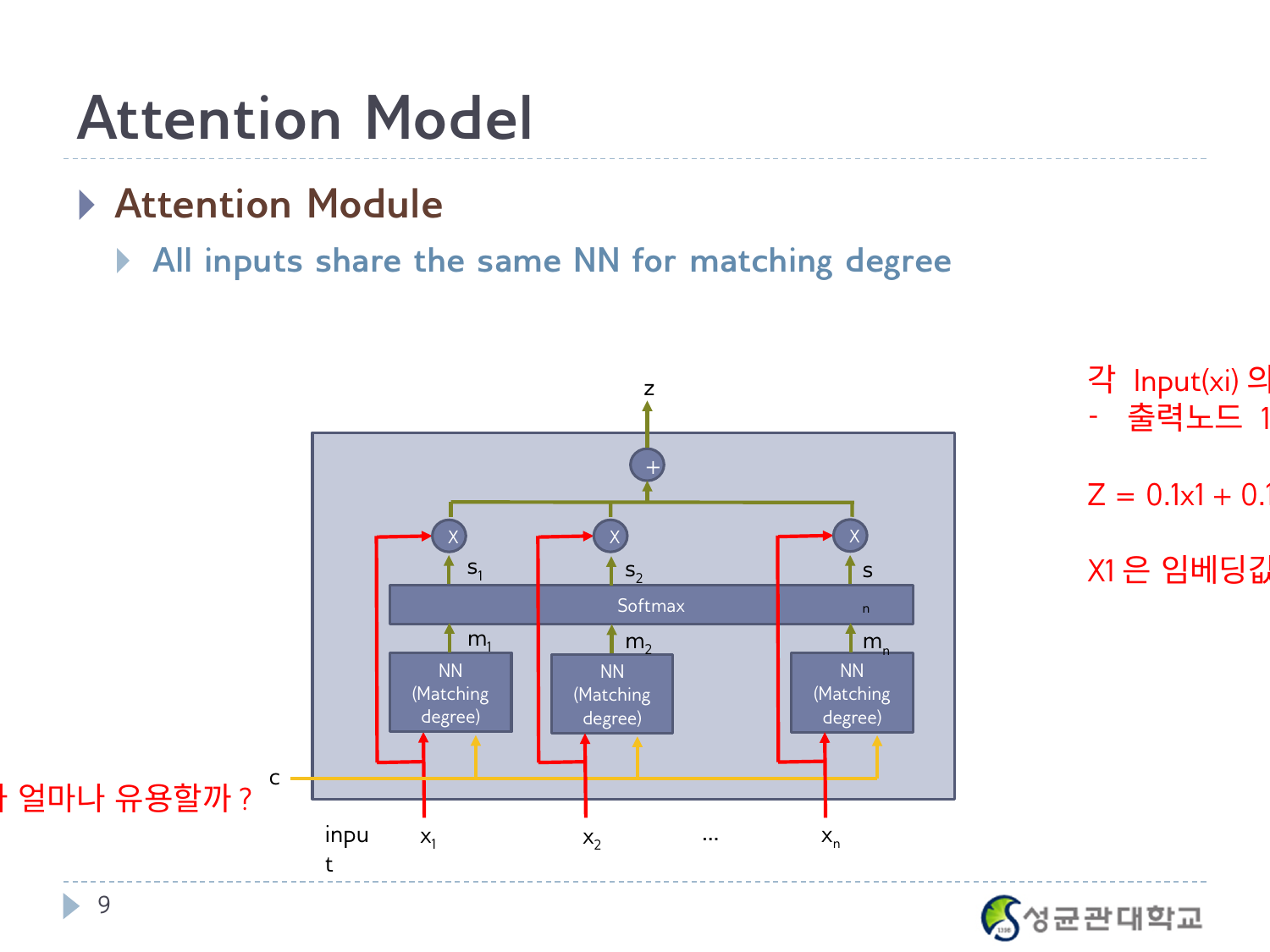

# Attention Model
Attention Module
All inputs share the same NN for matching degree
각 Input(xi)의 유용도
출력노드 1, sigmoid

Z = 0.1x1 + 0.1x2+ 0.8x3

X1은 임베딩값
z

+
X
X
X
s1
s2
sn
Softmax
m1
m2
mn
NN
(Matching degree)
NN
(Matching degree)
NN
(Matching degree)
c
I (x1)가 얼마나 유용할까?
…
input
xn
x1
x2
9